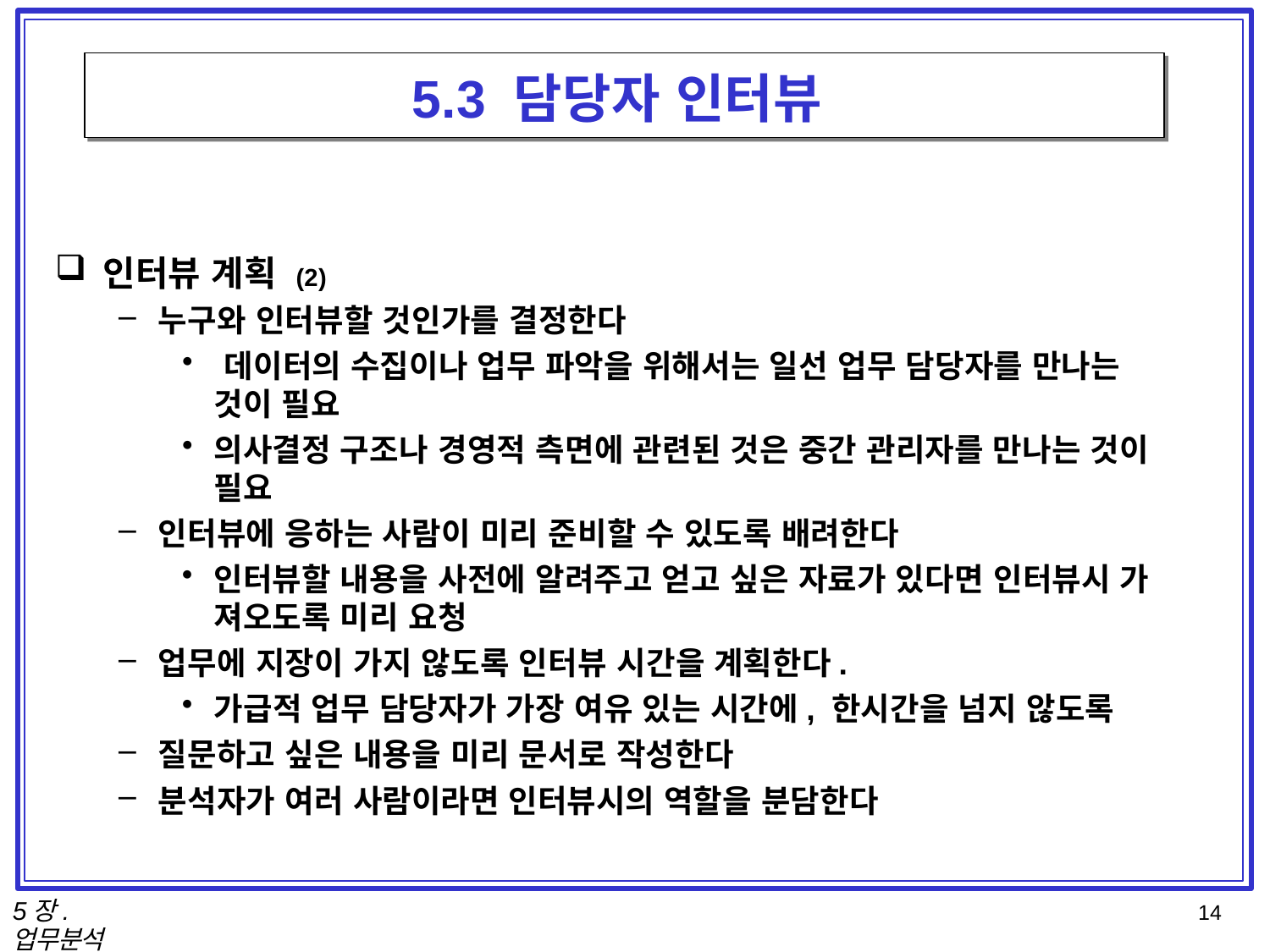

# 5.3 담당자 인터뷰
인터뷰 계획 (2)
누구와 인터뷰할 것인가를 결정한다
데이터의 수집이나 업무 파악을 위해서는 일선 업무 담당자를 만나는
것이 필요
의사결정 구조나 경영적 측면에 관련된 것은 중간 관리자를 만나는 것이  필요
인터뷰에 응하는 사람이 미리 준비할 수 있도록 배려한다
인터뷰할 내용을 사전에 알려주고 얻고 싶은 자료가 있다면 인터뷰시 가
져오도록 미리 요청
업무에 지장이 가지 않도록 인터뷰 시간을 계획한다.
가급적 업무 담당자가 가장 여유 있는 시간에, 한시간을 넘지 않도록
질문하고 싶은 내용을 미리 문서로 작성한다
분석자가 여러 사람이라면 인터뷰시의 역할을 분담한다
5장. 업무분석
14